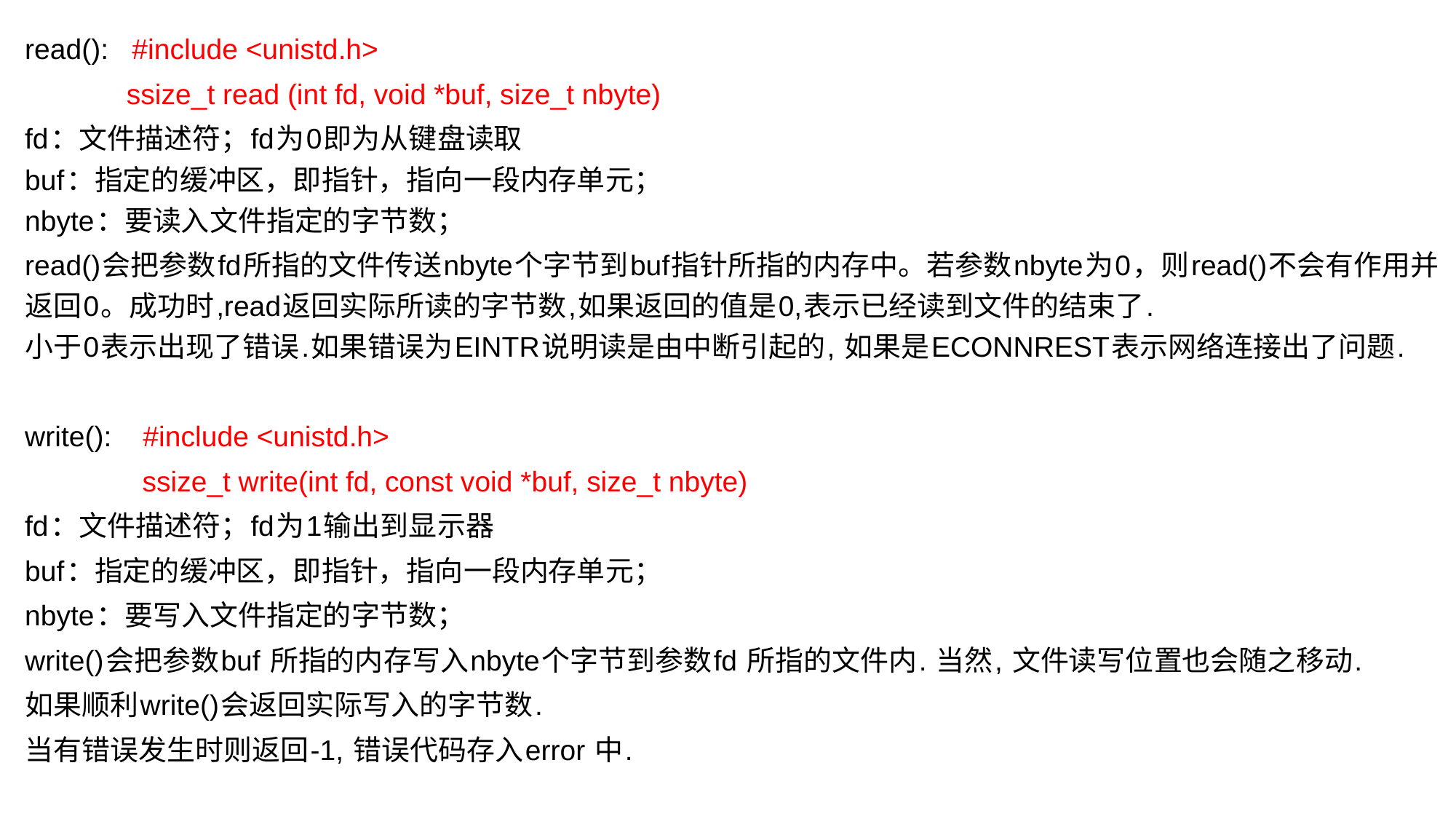

read():   #include <unistd.h>
             ssize_t read (int fd, void *buf, size_t nbyte)
fd：文件描述符；fd为0即为从键盘读取
buf：指定的缓冲区，即指针，指向一段内存单元；
nbyte：要读入文件指定的字节数；
read()会把参数fd所指的文件传送nbyte个字节到buf指针所指的内存中。若参数nbyte为0，则read()不会有作用并返回0。成功时,read返回实际所读的字节数,如果返回的值是0,表示已经读到文件的结束了.
小于0表示出现了错误.如果错误为EINTR说明读是由中断引起的, 如果是ECONNREST表示网络连接出了问题.

write():    #include <unistd.h>
               ssize_t write(int fd, const void *buf, size_t nbyte)
fd：文件描述符；fd为1输出到显示器
buf：指定的缓冲区，即指针，指向一段内存单元；
nbyte：要写入文件指定的字节数；
write()会把参数buf 所指的内存写入nbyte个字节到参数fd 所指的文件内. 当然, 文件读写位置也会随之移动.
如果顺利write()会返回实际写入的字节数.
当有错误发生时则返回-1, 错误代码存入error 中.